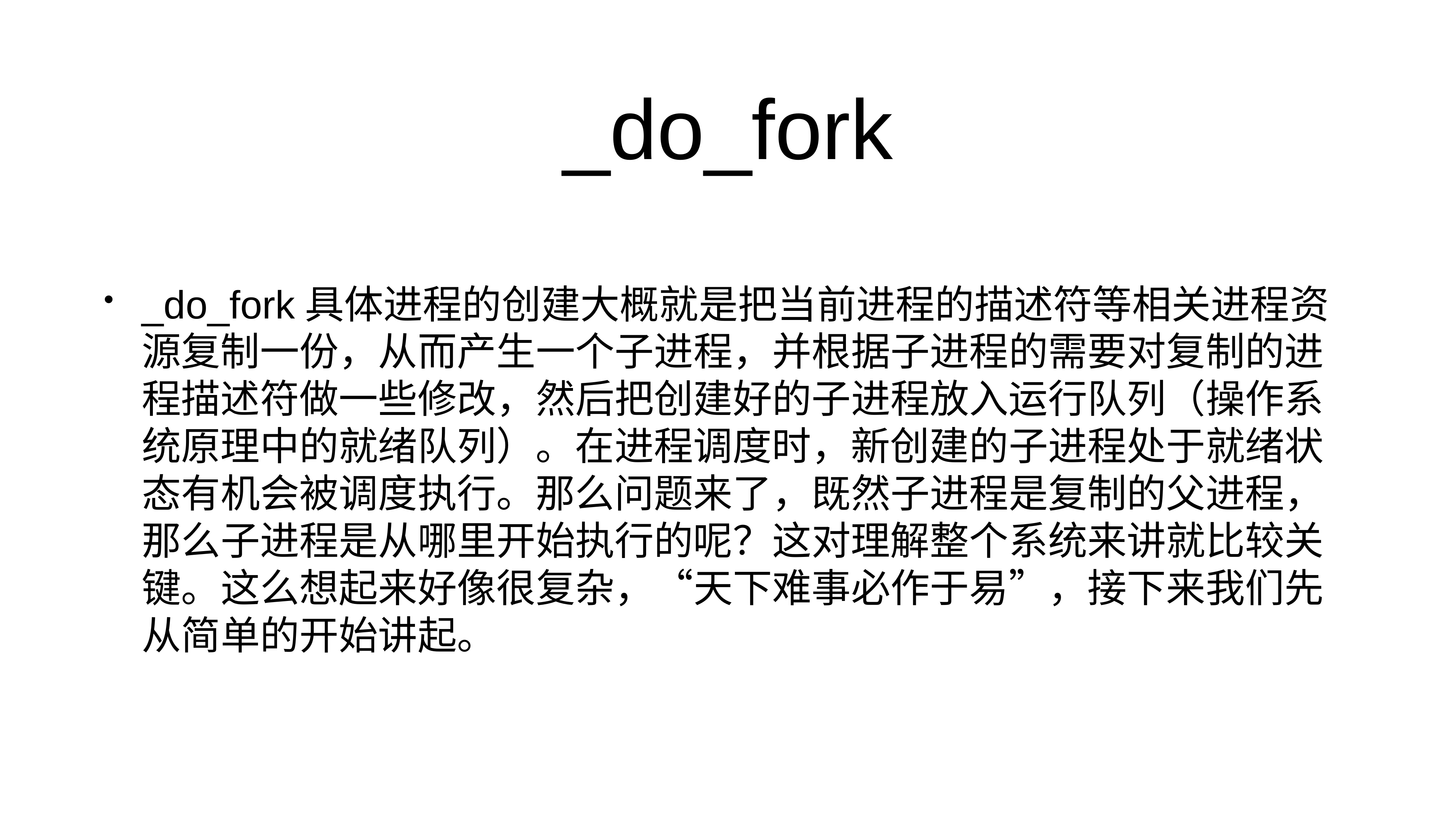

# _do_fork
_do_fork具体进程的创建大概就是把当前进程的描述符等相关进程资源复制一份，从而产生一个子进程，并根据子进程的需要对复制的进程描述符做一些修改，然后把创建好的子进程放入运行队列（操作系统原理中的就绪队列）。在进程调度时，新创建的子进程处于就绪状态有机会被调度执行。那么问题来了，既然子进程是复制的父进程，那么子进程是从哪里开始执行的呢？这对理解整个系统来讲就比较关键。这么想起来好像很复杂，“天下难事必作于易”，接下来我们先从简单的开始讲起。